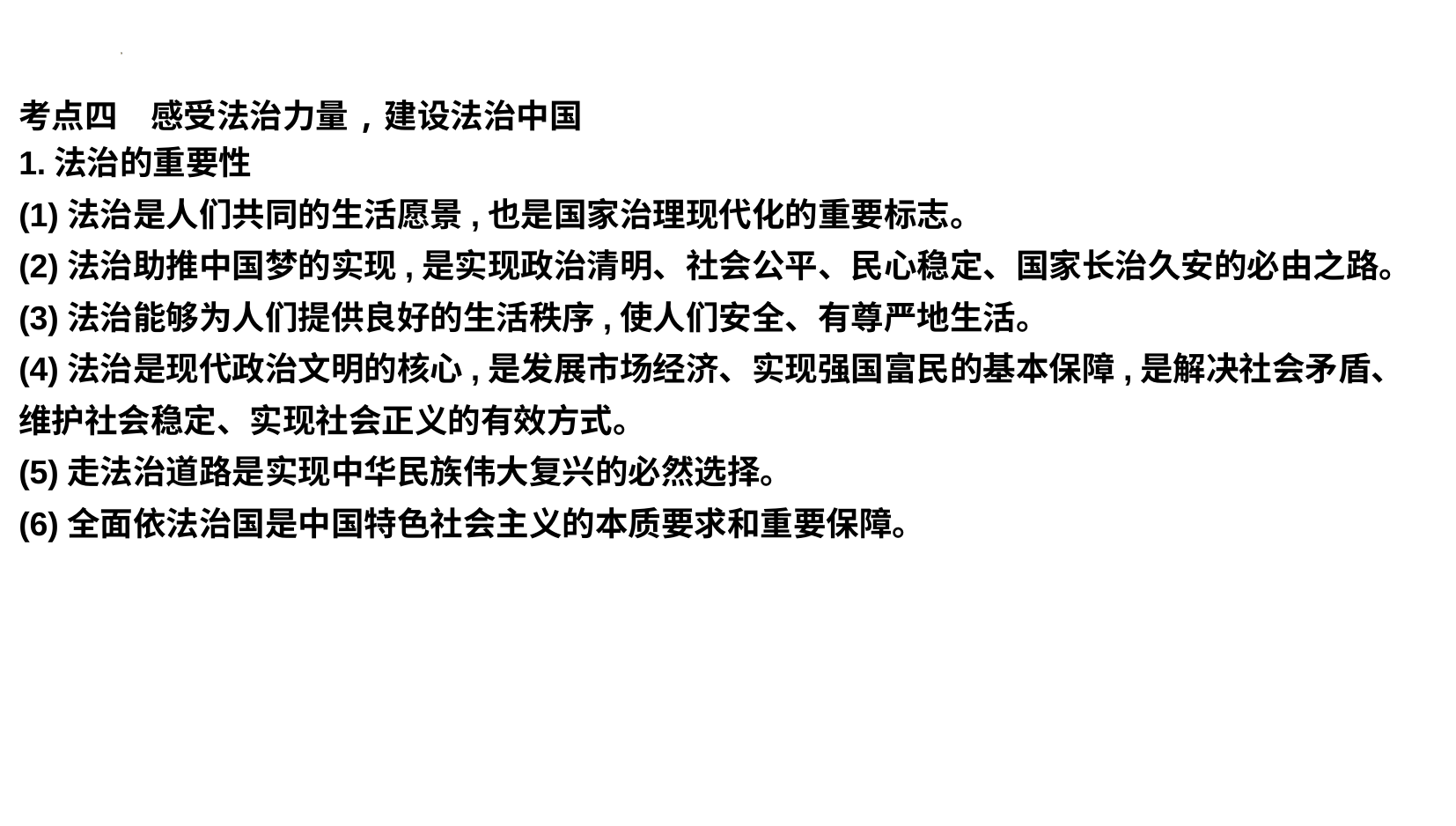

考点四　感受法治力量,建设法治中国
1.法治的重要性
(1)法治是人们共同的生活愿景,也是国家治理现代化的重要标志。
(2)法治助推中国梦的实现,是实现政治清明、社会公平、民心稳定、国家长治久安的必由之路。
(3)法治能够为人们提供良好的生活秩序,使人们安全、有尊严地生活。
(4)法治是现代政治文明的核心,是发展市场经济、实现强国富民的基本保障,是解决社会矛盾、维护社会稳定、实现社会正义的有效方式。
(5)走法治道路是实现中华民族伟大复兴的必然选择。
(6)全面依法治国是中国特色社会主义的本质要求和重要保障。